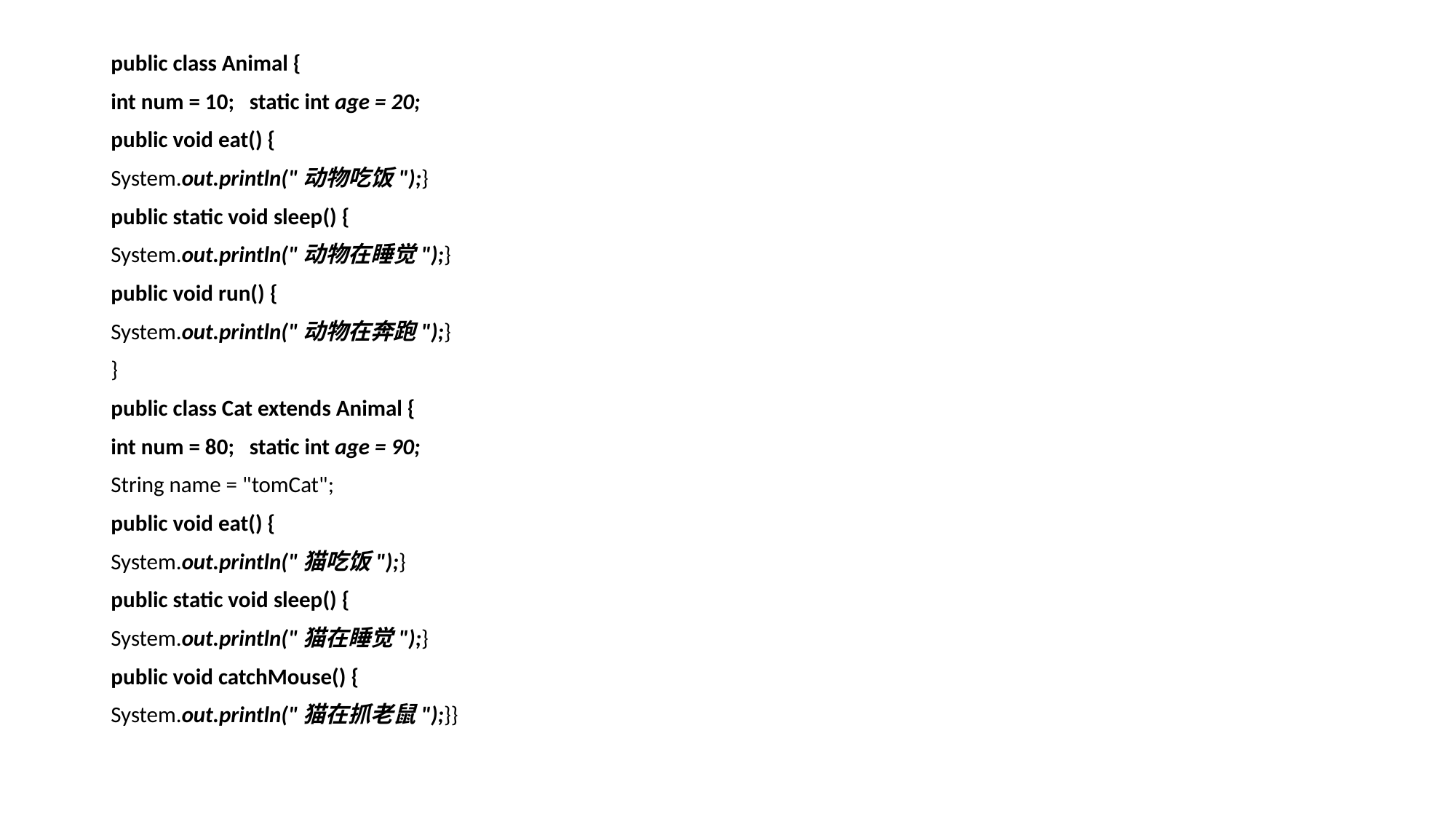

public class Animal {
int num = 10;   static int age = 20;
public void eat() {
System.out.println("动物吃饭");}
public static void sleep() {
System.out.println("动物在睡觉");}
public void run() {
System.out.println("动物在奔跑");}
}
public class Cat extends Animal {
int num = 80;   static int age = 90;
String name = "tomCat";
public void eat() {
System.out.println("猫吃饭");}
public static void sleep() {
System.out.println("猫在睡觉");}
public void catchMouse() {
System.out.println("猫在抓老鼠");}}